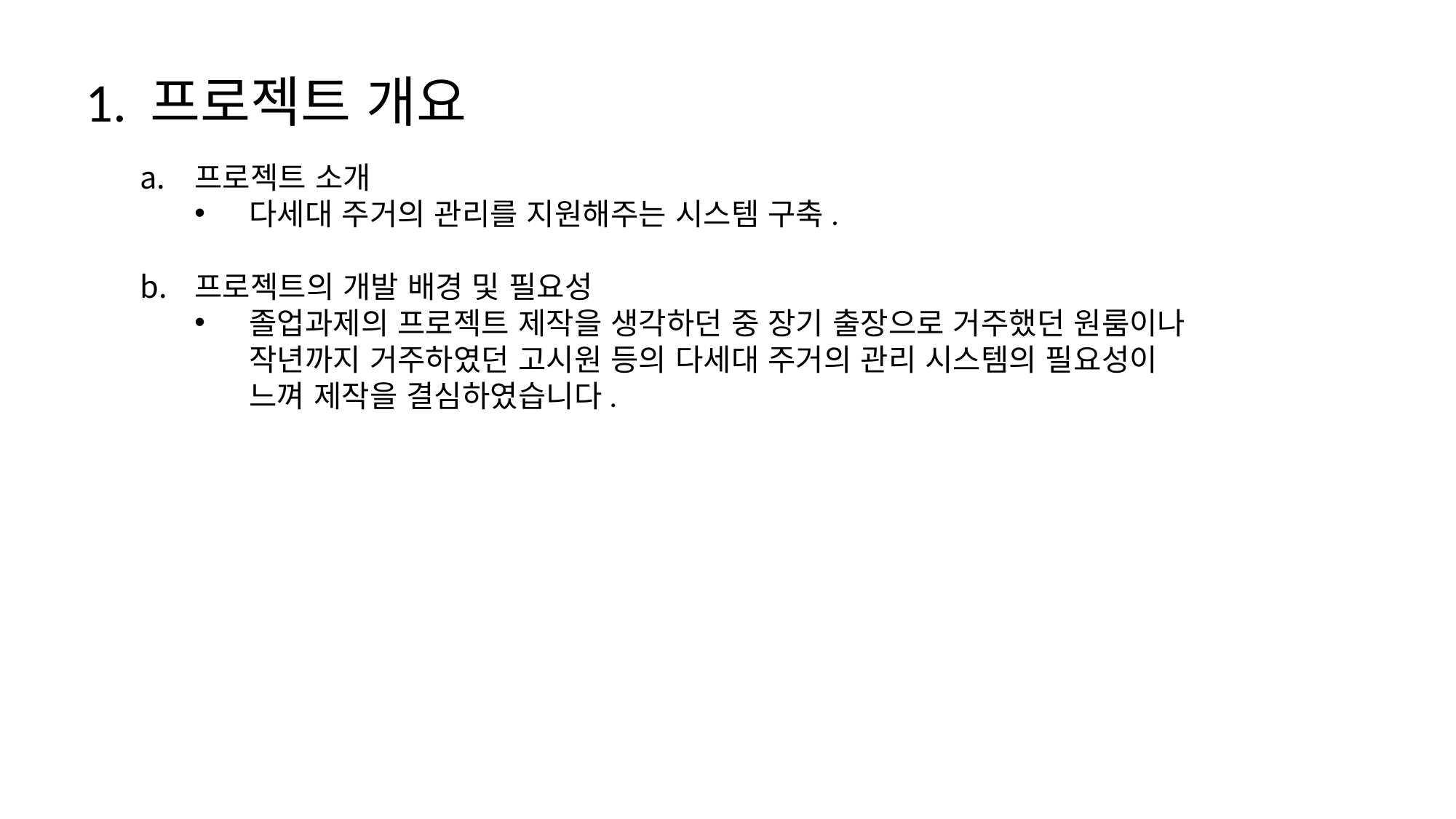

1. 프로젝트 개요
프로젝트 소개
다세대 주거의 관리를 지원해주는 시스템 구축.

프로젝트의 개발 배경 및 필요성
졸업과제의 프로젝트 제작을 생각하던 중 장기 출장으로 거주했던 원룸이나 작년까지 거주하였던 고시원 등의 다세대 주거의 관리 시스템의 필요성이 느껴 제작을 결심하였습니다.